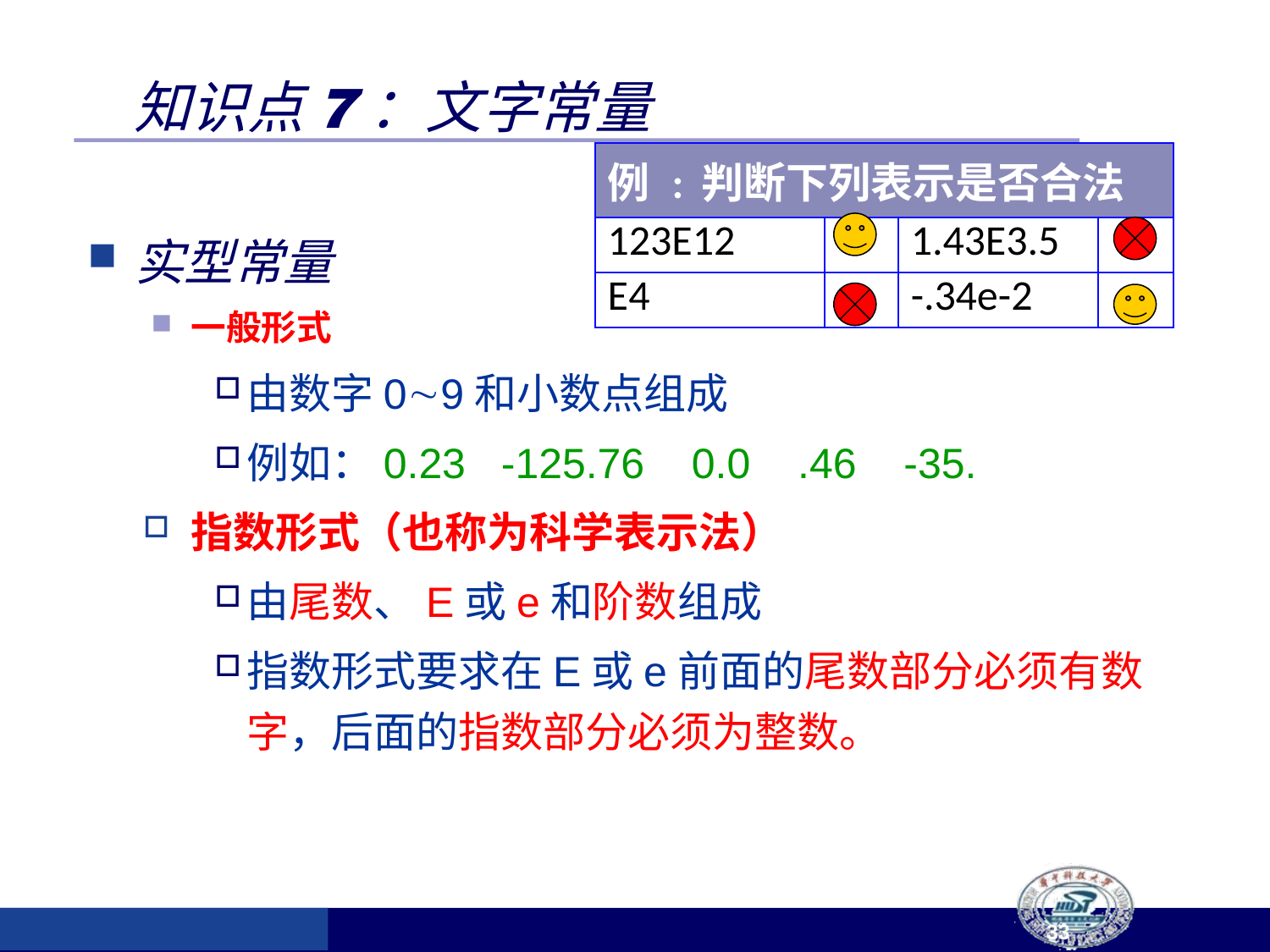

# 知识点7：文字常量
| 例 : 判断下列表示是否合法 |  |  |  |
| --- | --- | --- | --- |
| 123E12 |  | 1.43E3.5 |  |
| E4 |  | -.34e-2 |  |
实型常量
一般形式
由数字0∼9和小数点组成
例如：0.23   -125.76    0.0    .46    -35.
指数形式（也称为科学表示法）
由尾数、E或e和阶数组成
指数形式要求在E或e前面的尾数部分必须有数字，后面的指数部分必须为整数。

33